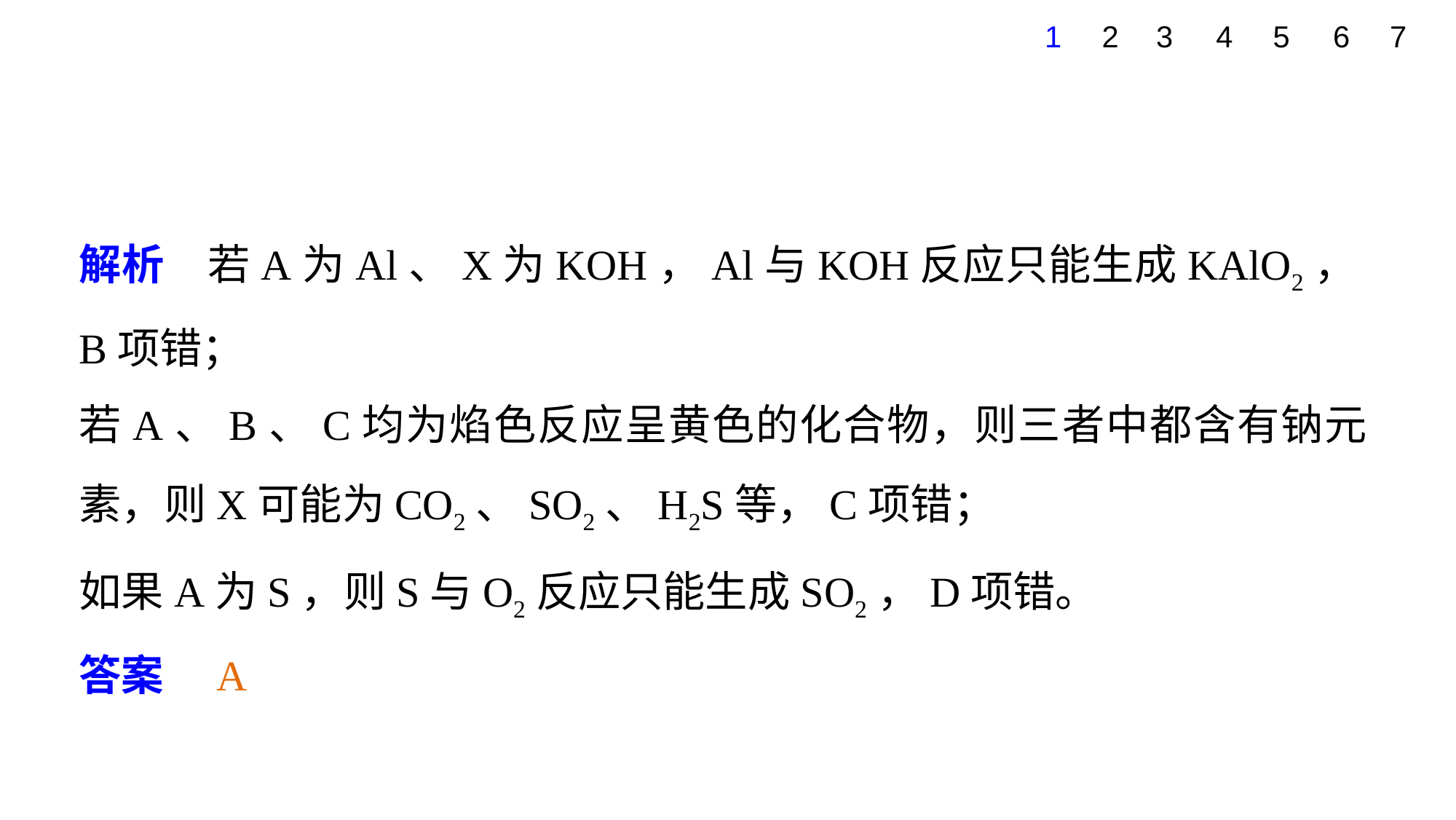

1
2
3
4
5
6
7
解析　若A为Al、X为KOH，Al与KOH反应只能生成KAlO2，B项错；
若A、B、C均为焰色反应呈黄色的化合物，则三者中都含有钠元素，则X可能为CO2、SO2、H2S等，C项错；
如果A为S，则S与O2反应只能生成SO2，D项错。
答案　A